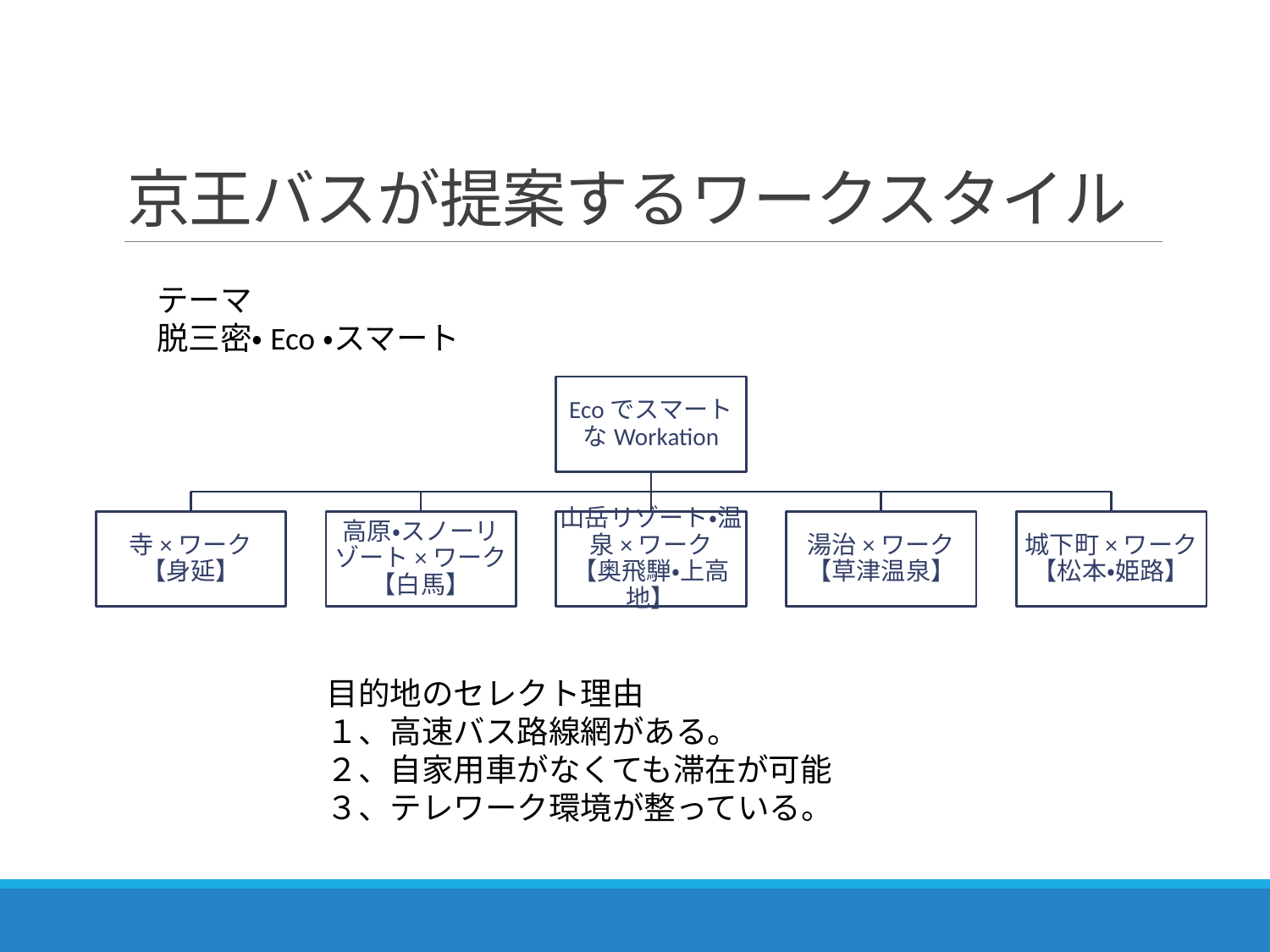

# 京王バスが提案するワークスタイル
EcoでスマートなWorkation
寺×ワーク
【身延】
高原・スノーリゾート×ワーク
【白馬】
山岳リゾート・温泉×ワーク
【奥飛騨・上高地】
湯治×ワーク
【草津温泉】
城下町×ワーク
【松本・姫路】
テーマ
脱三密・Eco・スマート
目的地のセレクト理由
１、高速バス路線網がある。
２、自家用車がなくても滞在が可能
３、テレワーク環境が整っている。